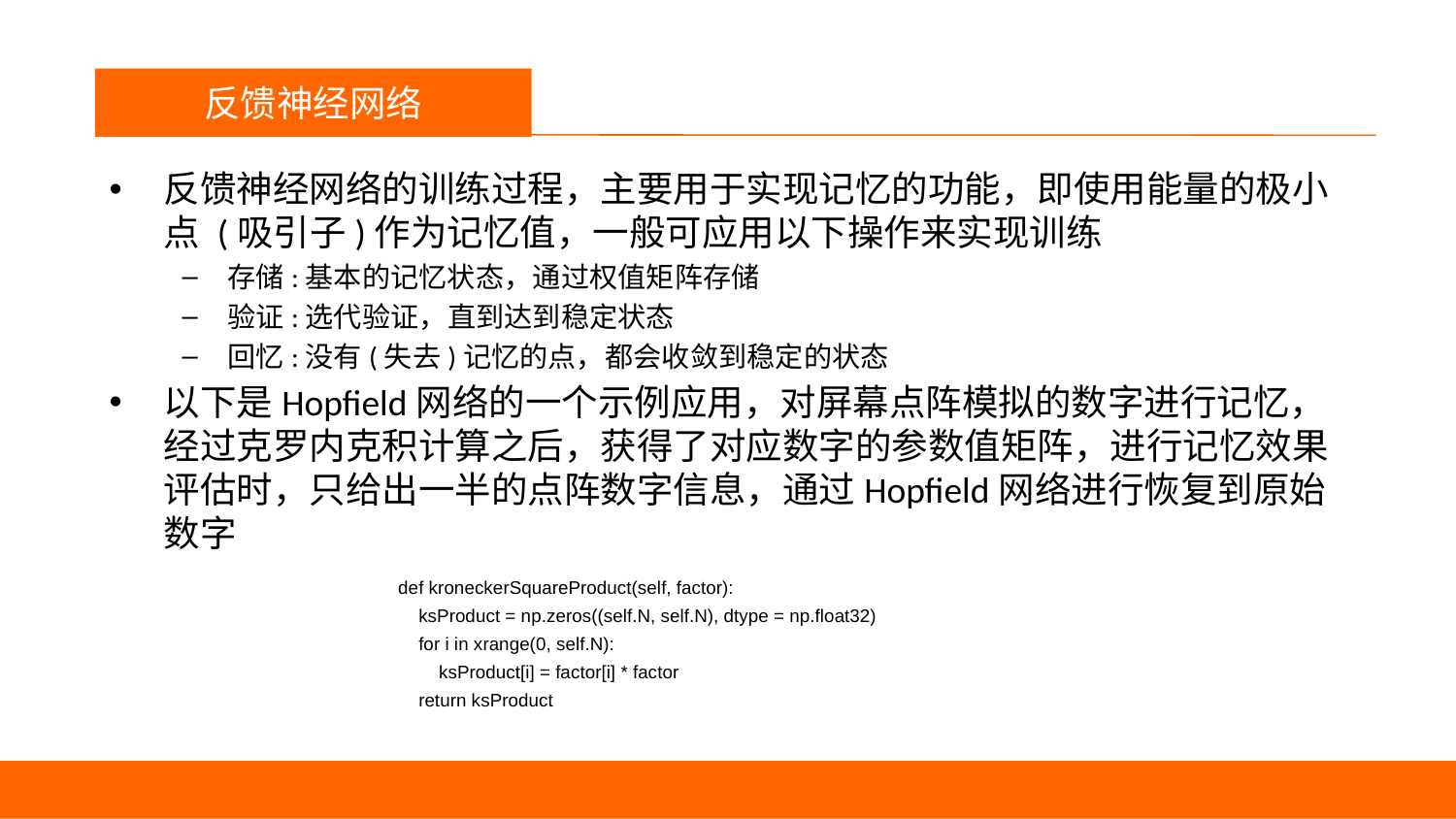

议程
反馈神经网络

反馈神经网络的训练过程，主要用于实现记忆的功能，即使用能量的极小点 (吸引子)作为记忆值，一般可应用以下操作来实现训练
存储:基本的记忆状态，通过权值矩阵存储
验证:选代验证，直到达到稳定状态
回忆:没有(失去)记忆的点，都会收敛到稳定的状态
以下是Hopfield网络的一个示例应用，对屏幕点阵模拟的数字进行记忆，经过克罗内克积计算之后，获得了对应数字的参数值矩阵，进行记忆效果评估时，只给出一半的点阵数字信息，通过Hopfield网络进行恢复到原始数字

def kroneckerSquareProduct(self, factor):
    ksProduct = np.zeros((self.N, self.N), dtype = np.float32)
    for i in xrange(0, self.N):
        ksProduct[i] = factor[i] * factor
    return ksProduct